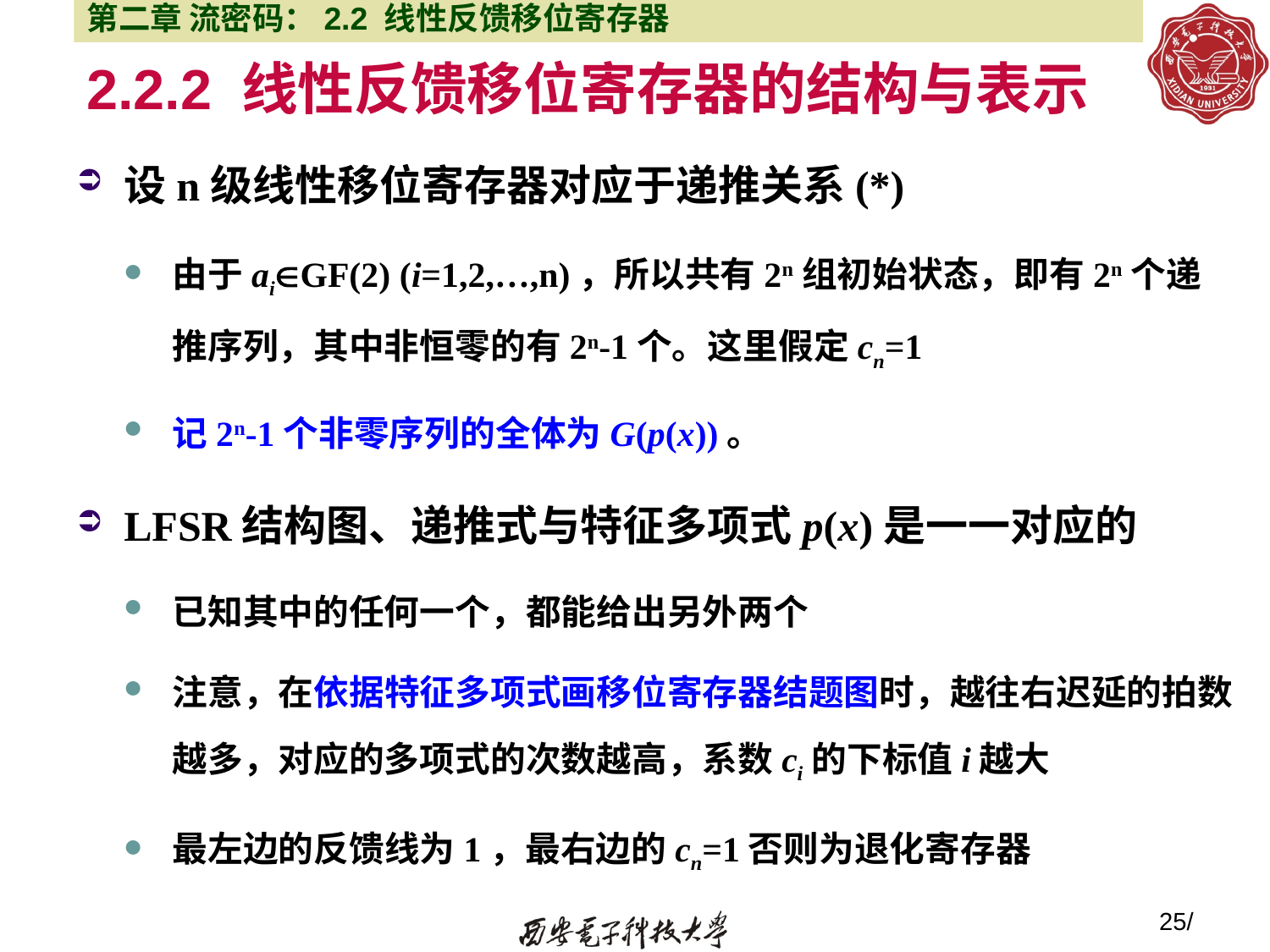

第二章 流密码：2.2 线性反馈移位寄存器
# 2.2.2 线性反馈移位寄存器的结构与表示
设n级线性移位寄存器对应于递推关系(*)
由于ai∈GF(2) (i=1,2,…,n)，所以共有2n组初始状态，即有2n个递推序列，其中非恒零的有2n-1个。这里假定cn=1
记2n-1个非零序列的全体为G(p(x))。
LFSR结构图、递推式与特征多项式p(x)是一一对应的
已知其中的任何一个，都能给出另外两个
注意，在依据特征多项式画移位寄存器结题图时，越往右迟延的拍数越多，对应的多项式的次数越高，系数ci的下标值i越大
最左边的反馈线为1，最右边的cn=1否则为退化寄存器
25/